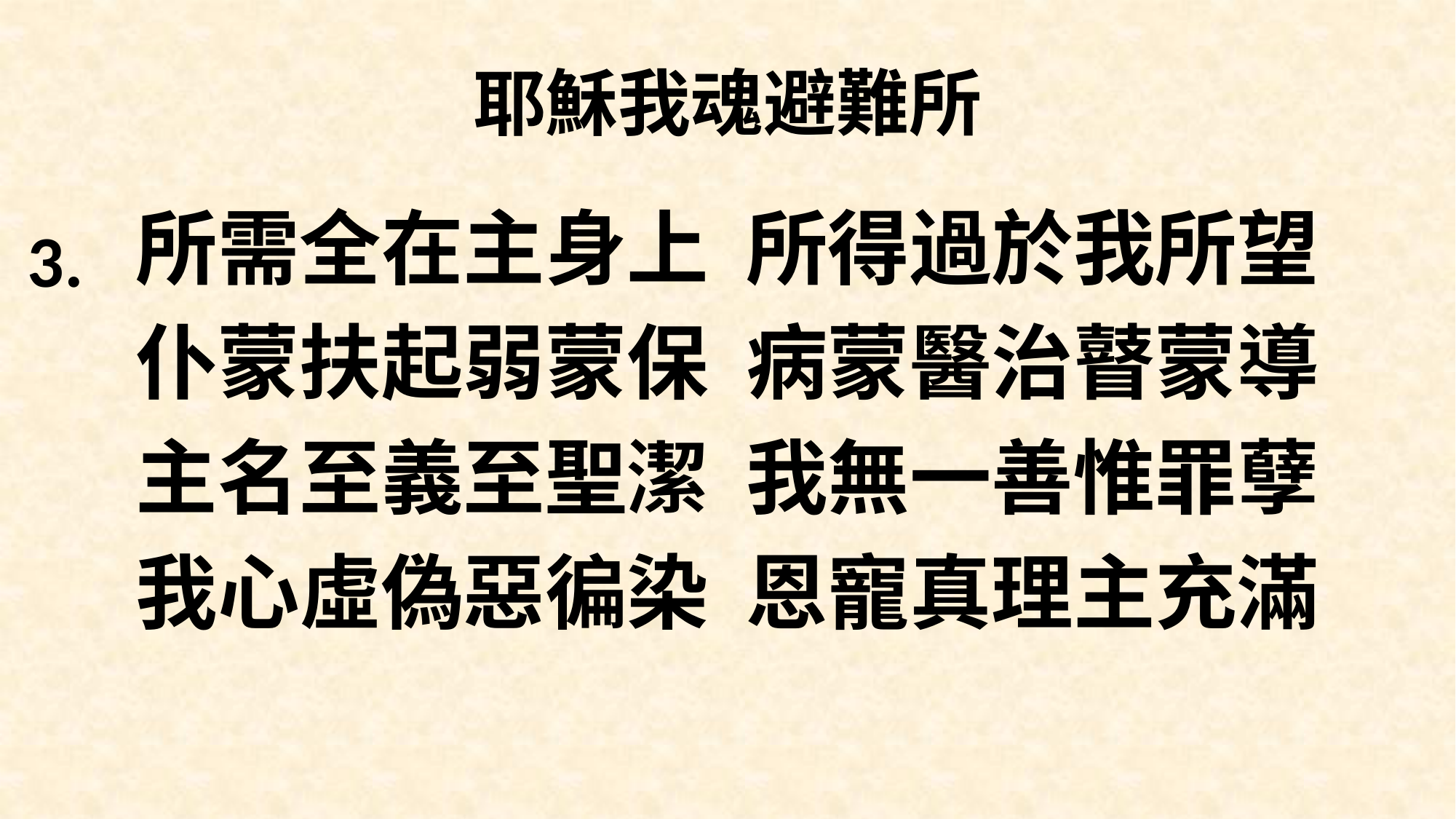

# 耶穌我魂避難所
所需全在主身上  所得過於我所望
仆蒙扶起弱蒙保  病蒙醫治瞽蒙導
主名至義至聖潔  我無一善惟罪孽
我心虛偽惡徧染  恩寵真理主充滿
3.